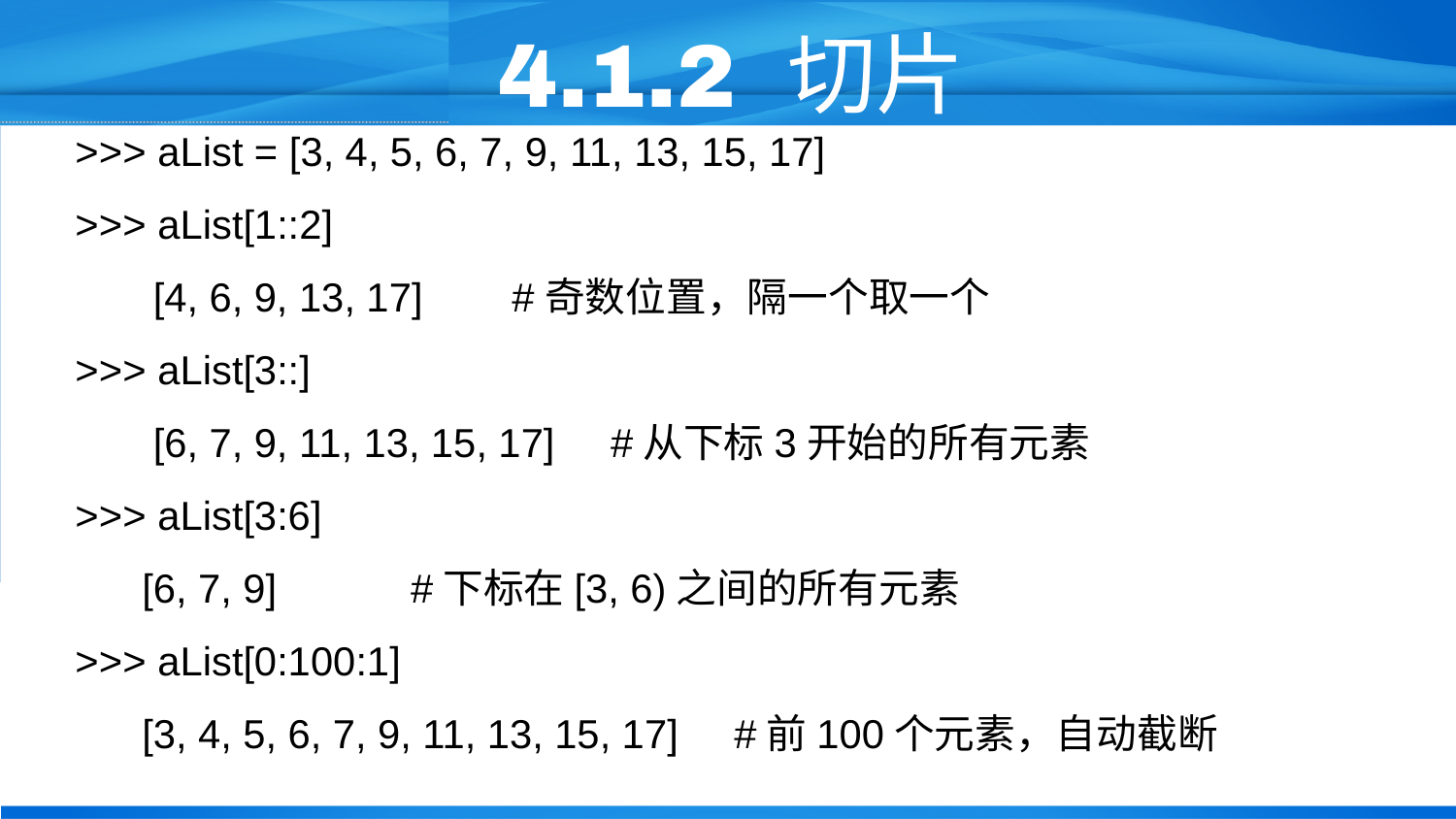

# 4.1.2 切片
>>> aList = [3, 4, 5, 6, 7, 9, 11, 13, 15, 17]
>>> aList[1::2]
       [4, 6, 9, 13, 17]        #奇数位置，隔一个取一个
>>> aList[3::]
       [6, 7, 9, 11, 13, 15, 17]     #从下标3开始的所有元素
>>> aList[3:6]
      [6, 7, 9]            #下标在[3, 6)之间的所有元素
>>> aList[0:100:1]
      [3, 4, 5, 6, 7, 9, 11, 13, 15, 17]     #前100个元素，自动截断